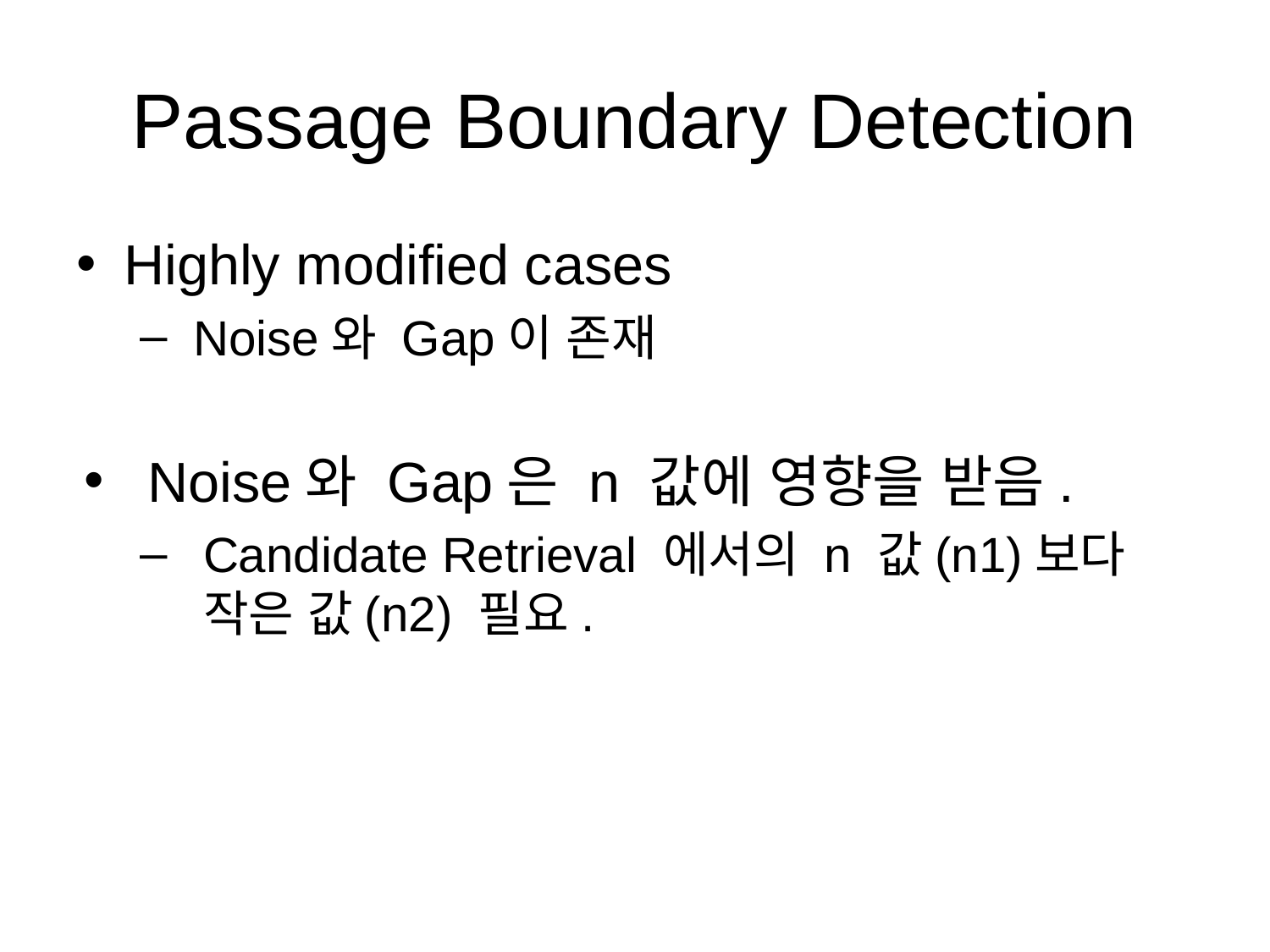

# Passage Boundary Detection
Highly modified cases
 Noise와 Gap이 존재

Noise와 Gap은 n 값에 영향을 받음.
Candidate Retrieval 에서의 n 값(n1)보다 작은 값(n2) 필요.